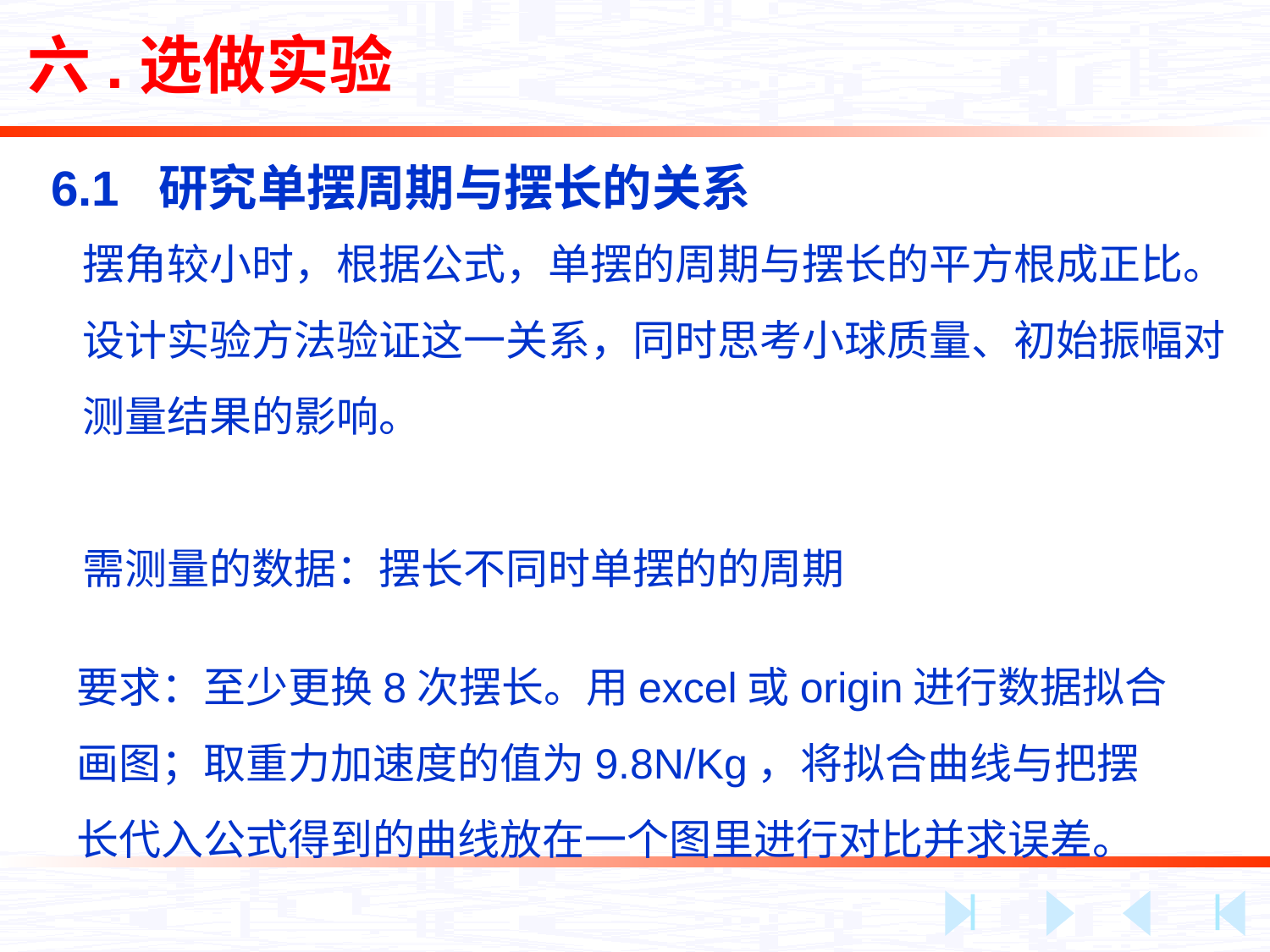

六.选做实验
6.1  研究单摆周期与摆长的关系
摆角较小时，根据公式，单摆的周期与摆长的平方根成正比。设计实验方法验证这一关系，同时思考小球质量、初始振幅对测量结果的影响。

需测量的数据：摆长不同时单摆的的周期

要求：至少更换8次摆长。用excel或origin进行数据拟合画图；取重力加速度的值为9.8N/Kg，将拟合曲线与把摆长代入公式得到的曲线放在一个图里进行对比并求误差。